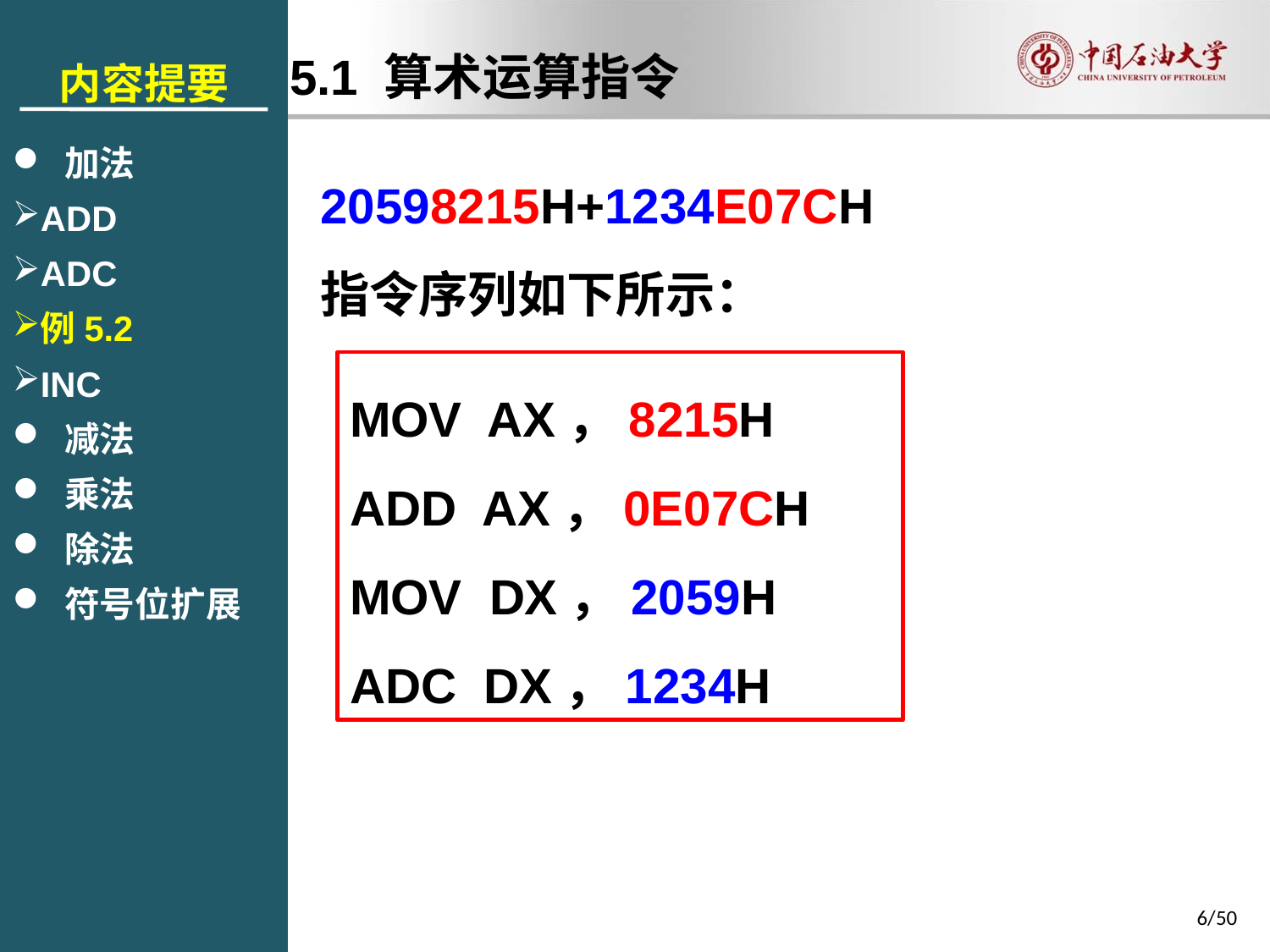

内容提要
 加法
ADD
ADC
例5.2
INC
 减法
 乘法
 除法
 符号位扩展
5.1 算术运算指令
20598215H+1234E07CH
指令序列如下所示：
MOV  AX，8215H
ADD  AX，0E07CH
MOV  DX，2059H
ADC  DX，1234H
6/50